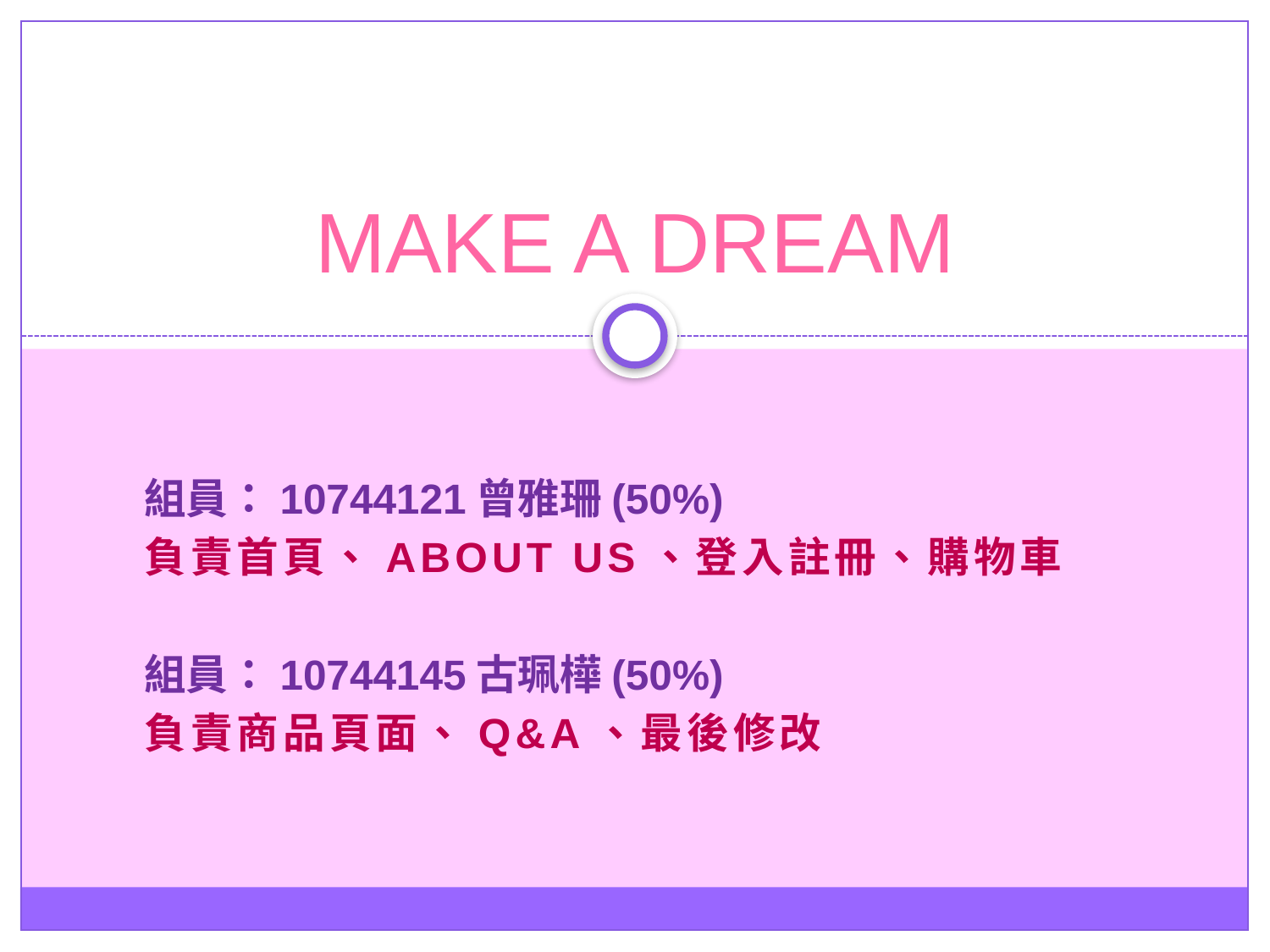

# MAKE A DREAM
組員：10744121曾雅珊(50%)
負責首頁、about us、登入註冊、購物車

組員：10744145古珮樺(50%)
負責商品頁面、q&a、最後修改